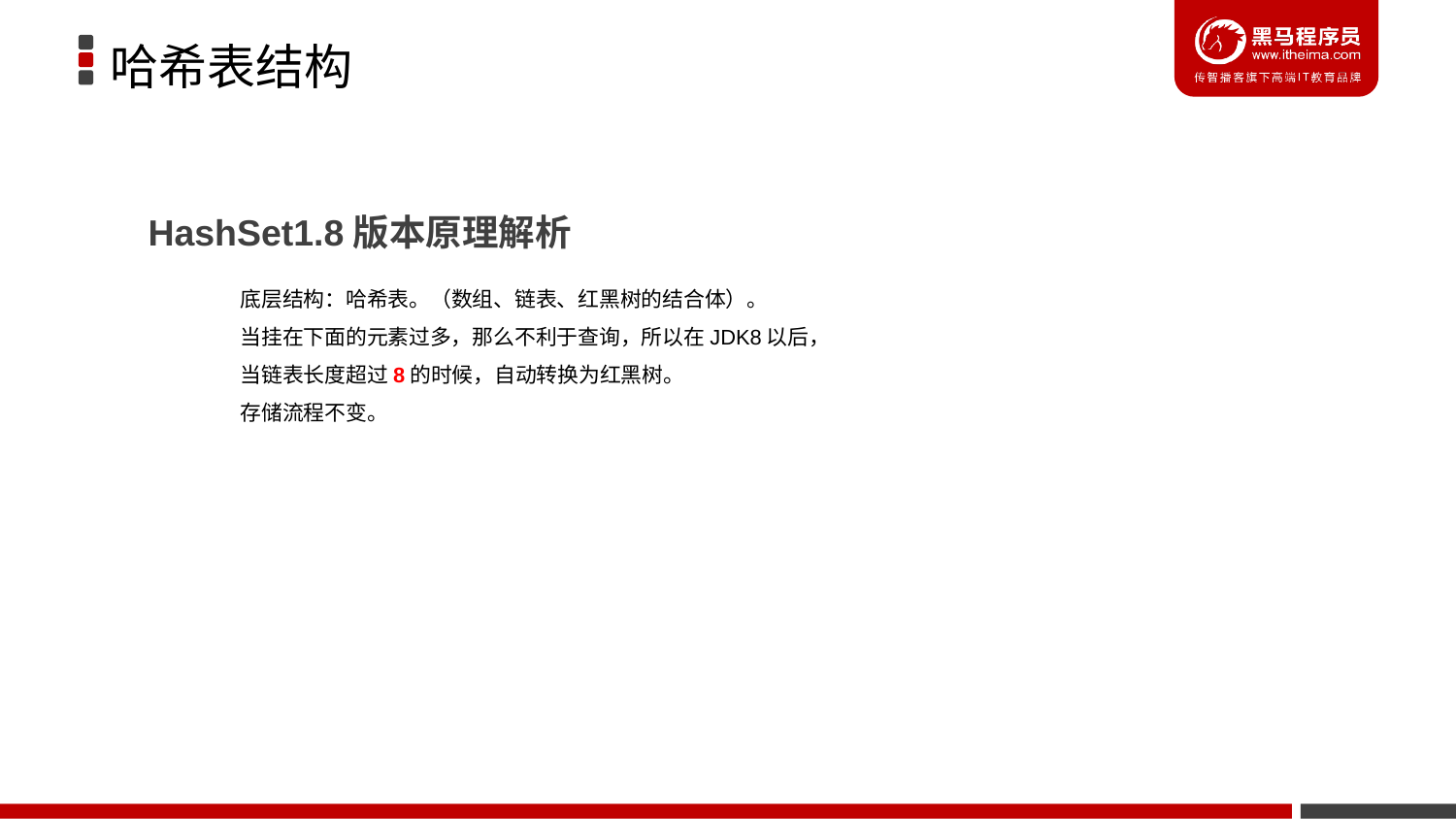

哈希表结构

HashSet1.8版本原理解析
底层结构：哈希表。（数组、链表、红黑树的结合体）。
当挂在下面的元素过多，那么不利于查询，所以在JDK8以后，
当链表长度超过8的时候，自动转换为红黑树。
存储流程不变。